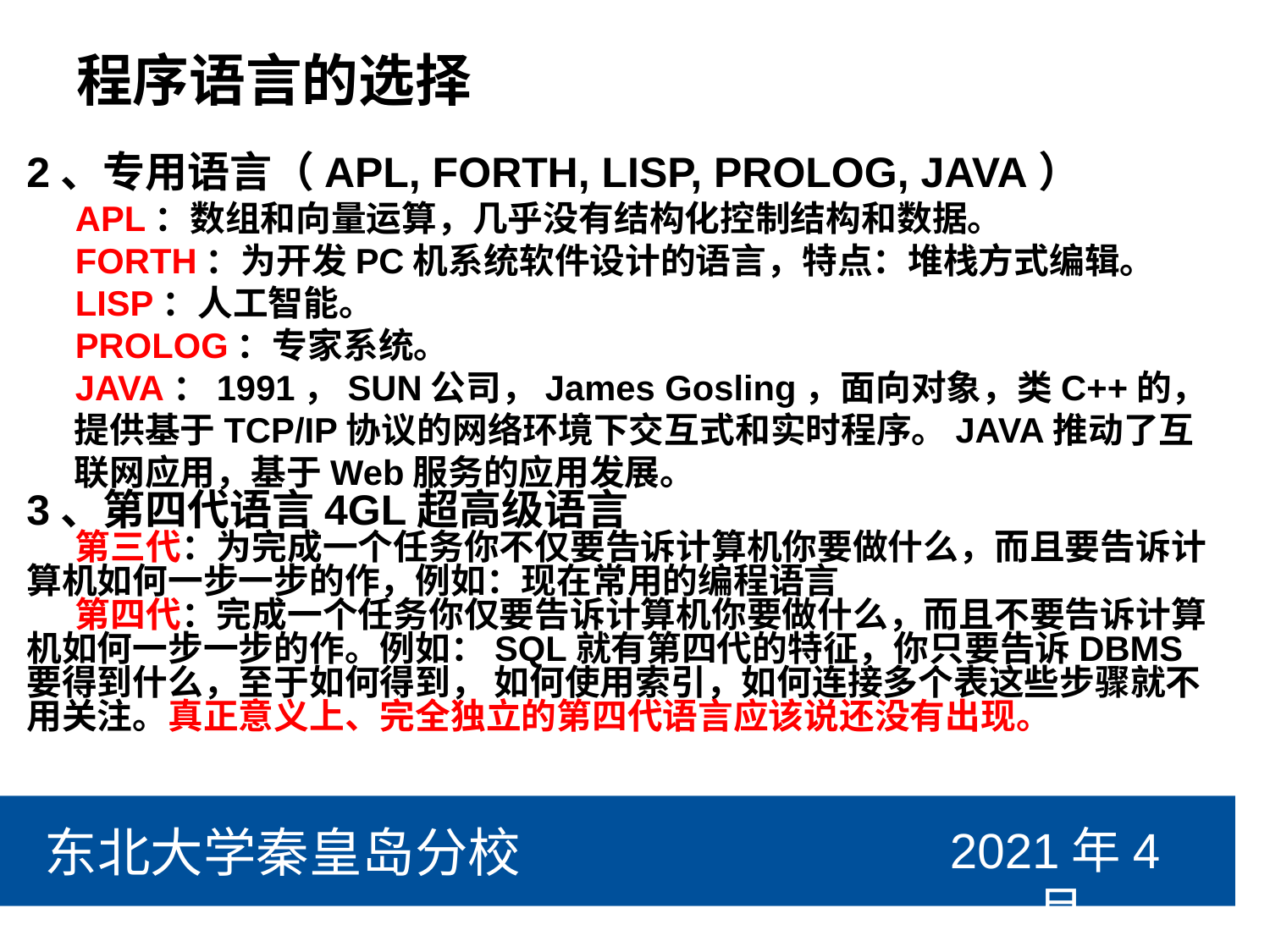

# 程序语言的选择
2、专用语言（APL, FORTH, LISP, PROLOG, JAVA）
     APL：数组和向量运算，几乎没有结构化控制结构和数据。
     FORTH：为开发PC机系统软件设计的语言，特点：堆栈方式编辑。
     LISP：人工智能。
     PROLOG：专家系统。
     JAVA：1991，SUN公司，James Gosling，面向对象，类C++的，提供基于TCP/IP协议的网络环境下交互式和实时程序。JAVA推动了互联网应用，基于Web服务的应用发展。
3、第四代语言4GL超高级语言
     第三代：为完成一个任务你不仅要告诉计算机你要做什么，而且要告诉计算机如何一步一步的作，例如：现在常用的编程语言
     第四代：完成一个任务你仅要告诉计算机你要做什么，而且不要告诉计算机如何一步一步的作。例如：SQL就有第四代的特征，你只要告诉DBMS要得到什么，至于如何得到， 如何使用索引，如何连接多个表这些步骤就不用关注。真正意义上、完全独立的第四代语言应该说还没有出现。